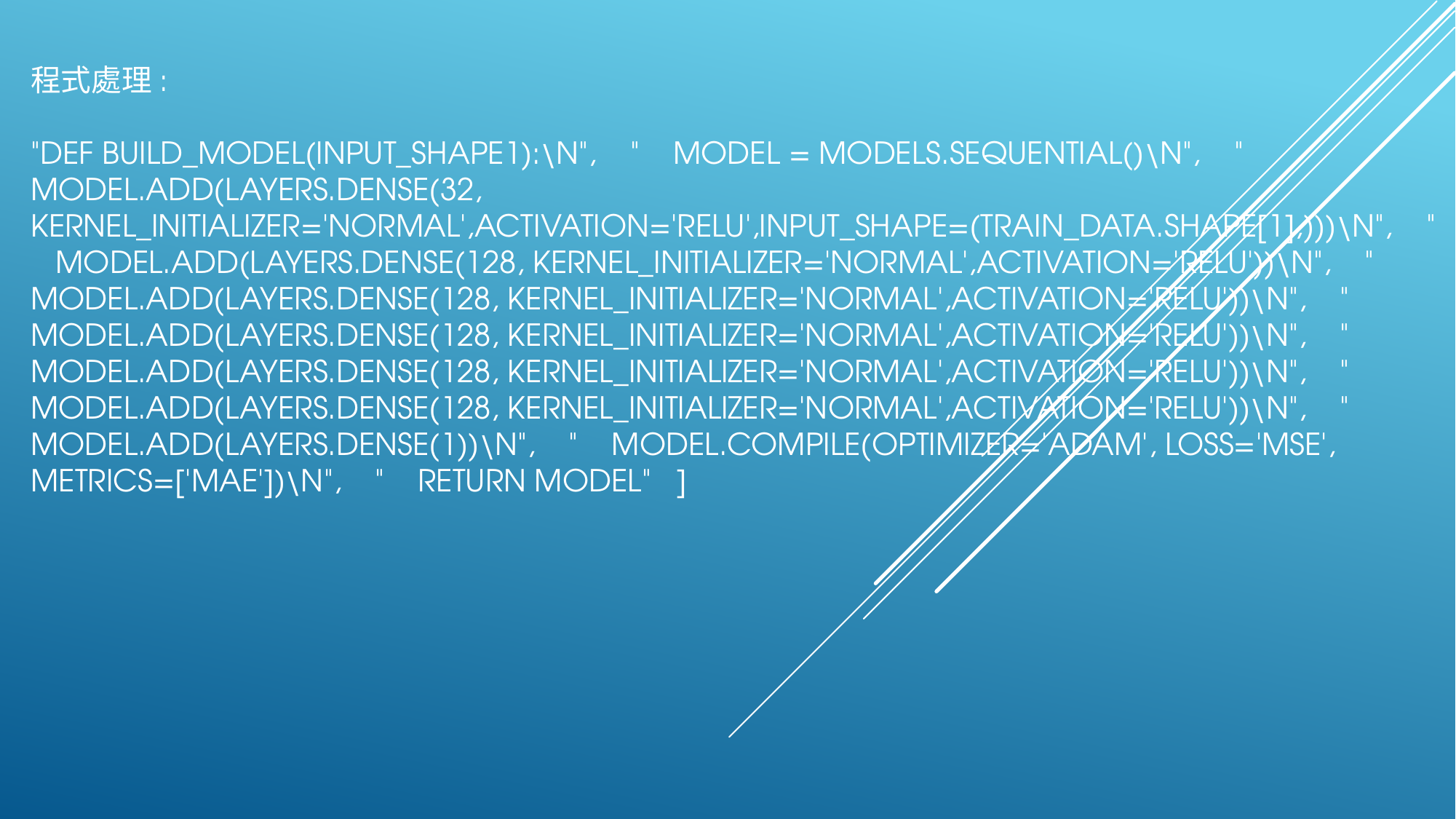

# 程式處理: "def build_model(input_shape1):\n",    "    model = models.Sequential()\n",    "    model.add(layers.Dense(32, kernel_initializer='normal',activation='relu',input_shape=(train_data.shape[1],)))\n",    "    model.add(layers.Dense(128, kernel_initializer='normal',activation='relu'))\n",    "    model.add(layers.Dense(128, kernel_initializer='normal',activation='relu'))\n",    "    model.add(layers.Dense(128, kernel_initializer='normal',activation='relu'))\n",    "    model.add(layers.Dense(128, kernel_initializer='normal',activation='relu'))\n",    "    model.add(layers.Dense(128, kernel_initializer='normal',activation='relu'))\n",    "    model.add(layers.Dense(1))\n",    "    model.compile(optimizer='adam', loss='mse', metrics=['mae'])\n",    "    return model"   ]